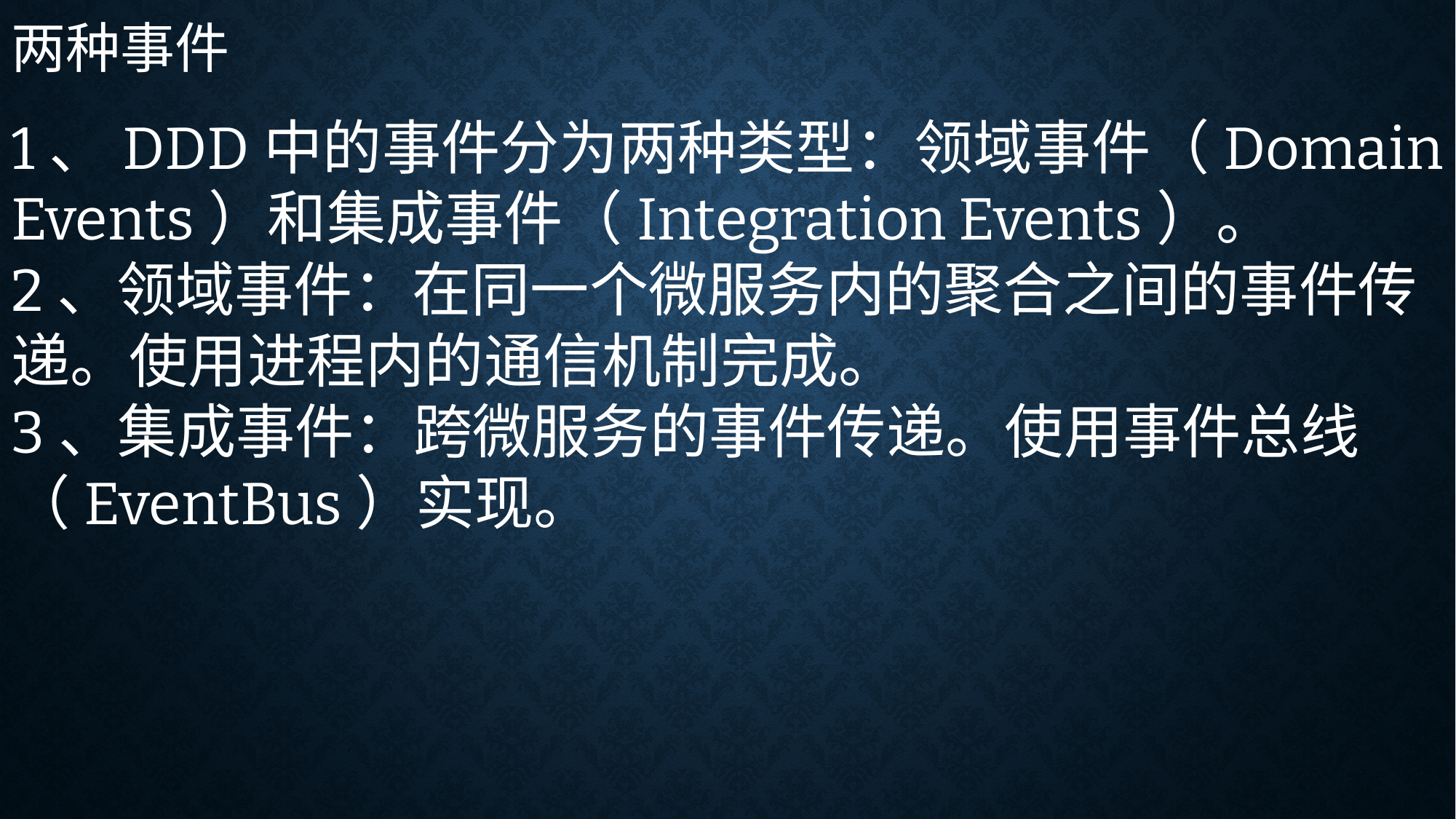

两种事件
1、DDD中的事件分为两种类型：领域事件（Domain Events）和集成事件（Integration Events）。
2、领域事件：在同一个微服务内的聚合之间的事件传递。使用进程内的通信机制完成。
3、集成事件：跨微服务的事件传递。使用事件总线（EventBus）实现。